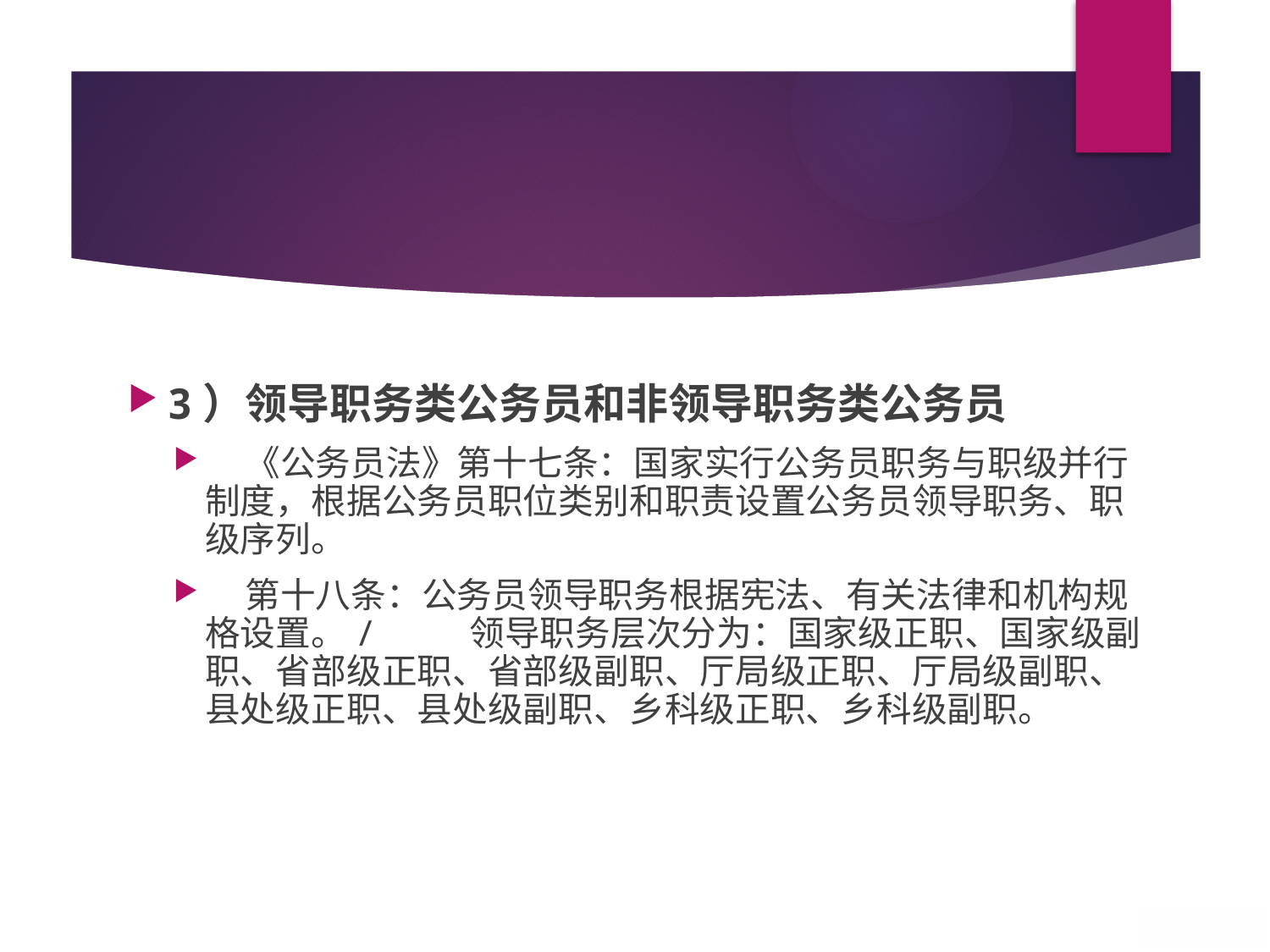

3）领导职务类公务员和非领导职务类公务员
    《公务员法》第十七条：国家实行公务员职务与职级并行制度，根据公务员职位类别和职责设置公务员领导职务、职级序列。
    第十八条：公务员领导职务根据宪法、有关法律和机构规格设置。/    领导职务层次分为：国家级正职、国家级副职、省部级正职、省部级副职、厅局级正职、厅局级副职、县处级正职、县处级副职、乡科级正职、乡科级副职。